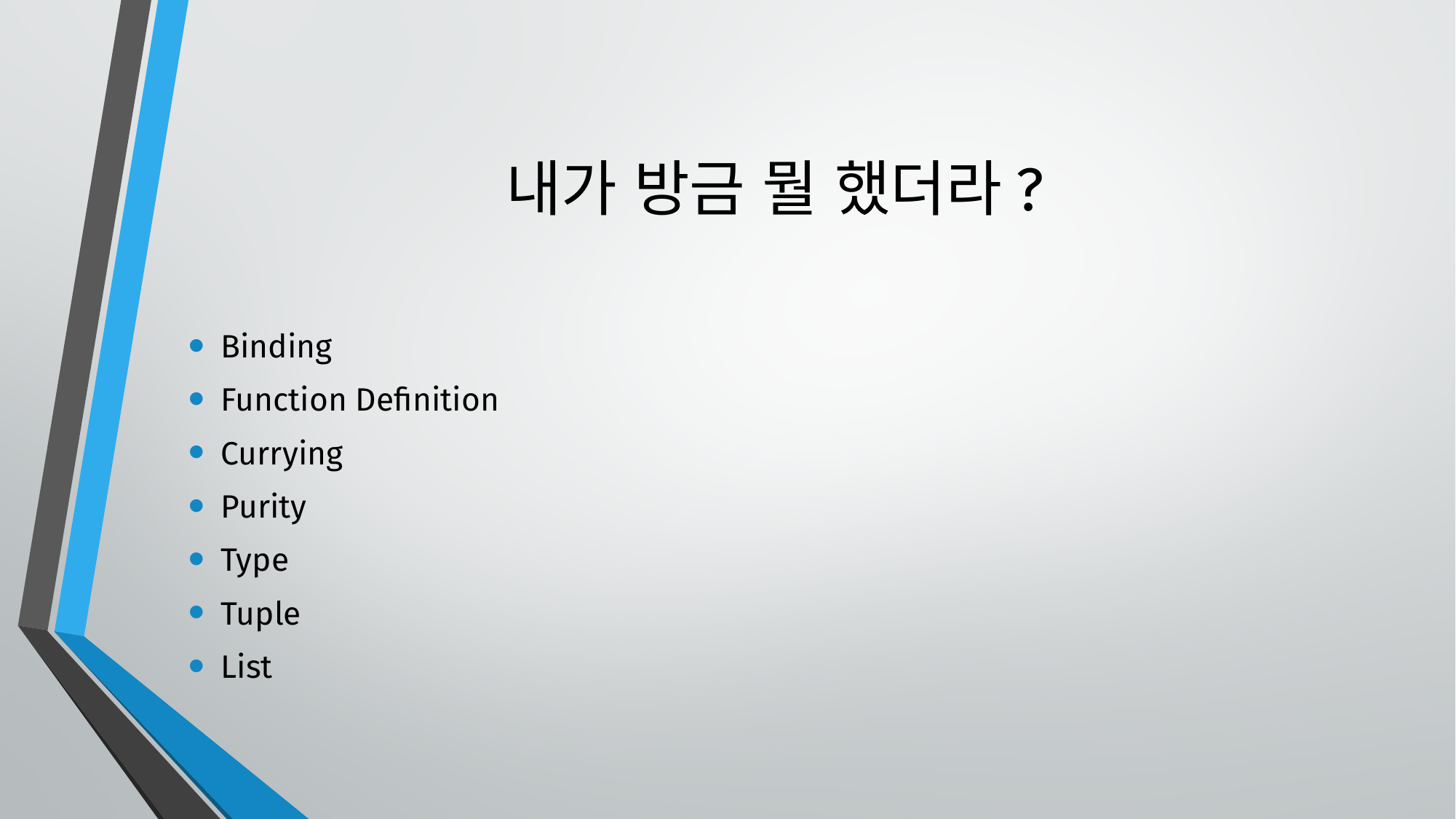

# 내가 방금 뭘 했더라?
Binding
Function Definition
Currying
Purity
Type
Tuple
List